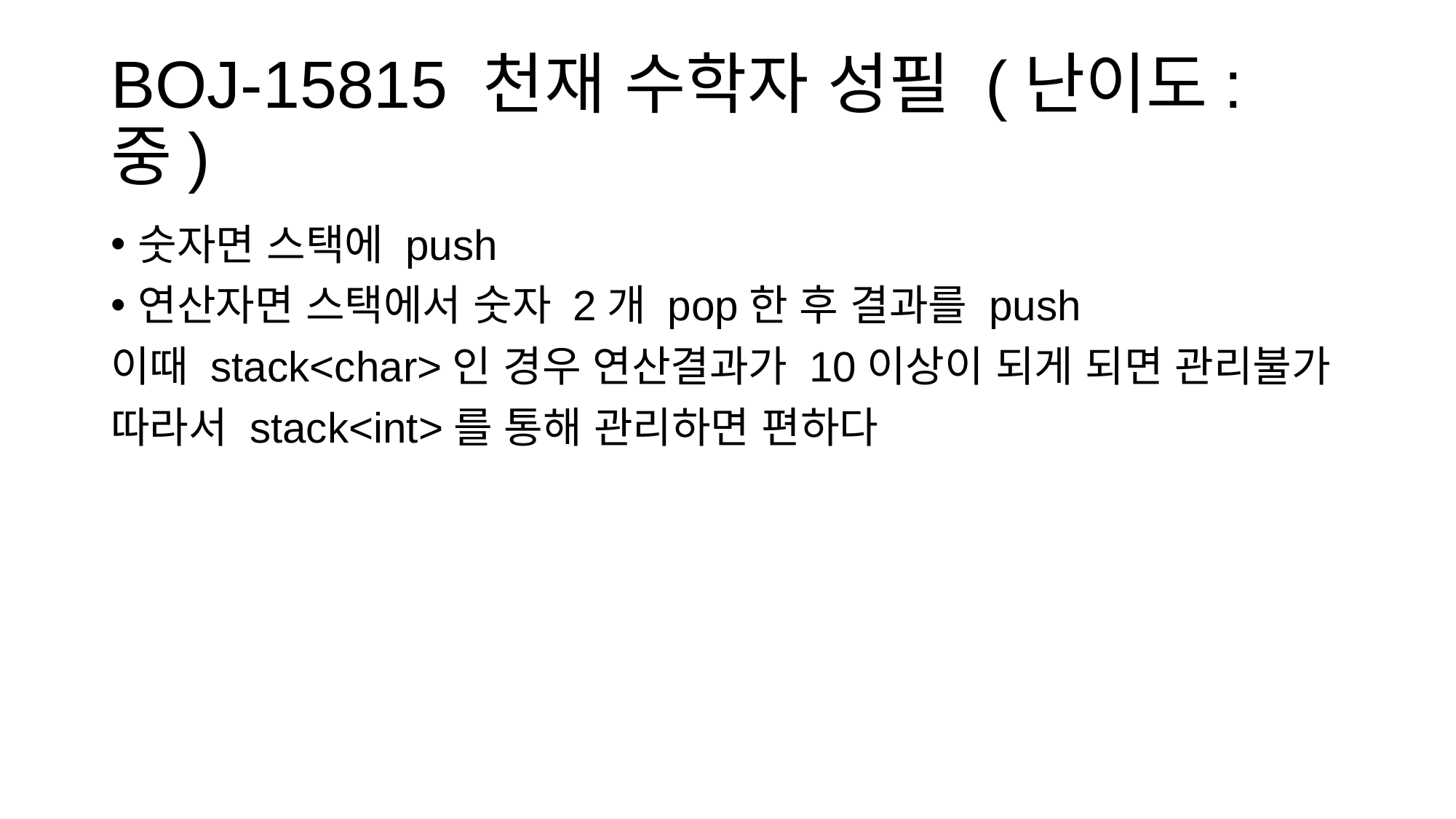

# BOJ-15815 천재 수학자 성필 (난이도:중)
숫자면 스택에 push
연산자면 스택에서 숫자 2개 pop한 후 결과를 push
이때 stack<char>인 경우 연산결과가 10이상이 되게 되면 관리불가
따라서 stack<int>를 통해 관리하면 편하다